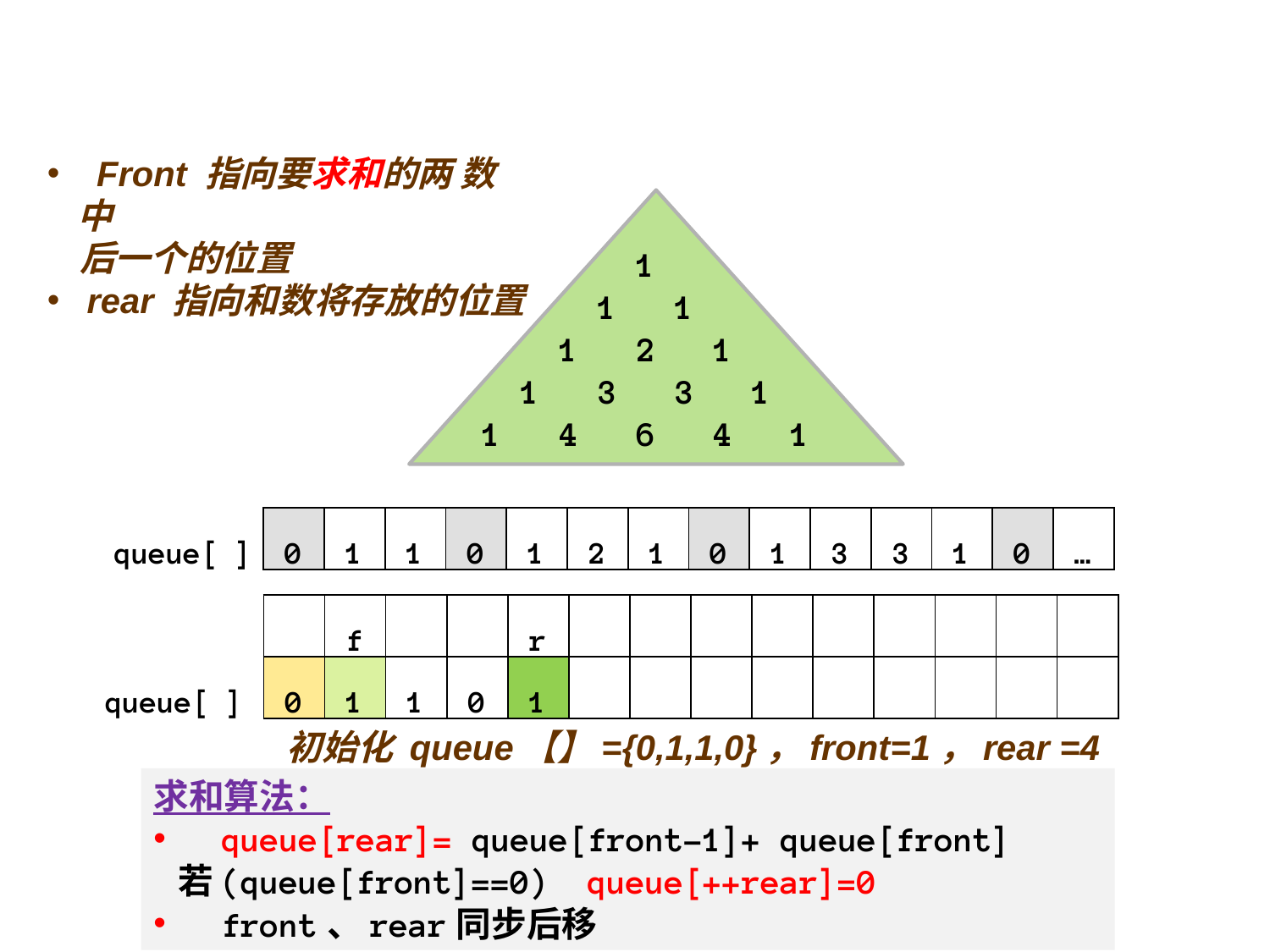

Front 指向要求和的两 数中
   后一个的位置
 rear 指向和数将存放的位置

1
1   1
1   2   1
1   3   3   1
1   4   6   4   1
| queue[ ] | 0 | 1 | 1 | 0 | 1 | 2 | 1 | 0 | 1 | 3 | 3 | 1 | 0 | … |
| --- | --- | --- | --- | --- | --- | --- | --- | --- | --- | --- | --- | --- | --- | --- |
|  |  | f |  |  | r |  |  |  |  |  |  |  |  |  |
| --- | --- | --- | --- | --- | --- | --- | --- | --- | --- | --- | --- | --- | --- | --- |
| queue[ ] | 0 | 1 | 1 | 0 | 1 |  |  |  |  |  |  |  |  |  |
初始化 queue【】={0,1,1,0}，front=1，rear =4
求和算法：
  queue[rear]= queue[front-1]+ queue[front]
  若(queue[front]==0)  queue[++rear]=0
  front、rear同步后移
136